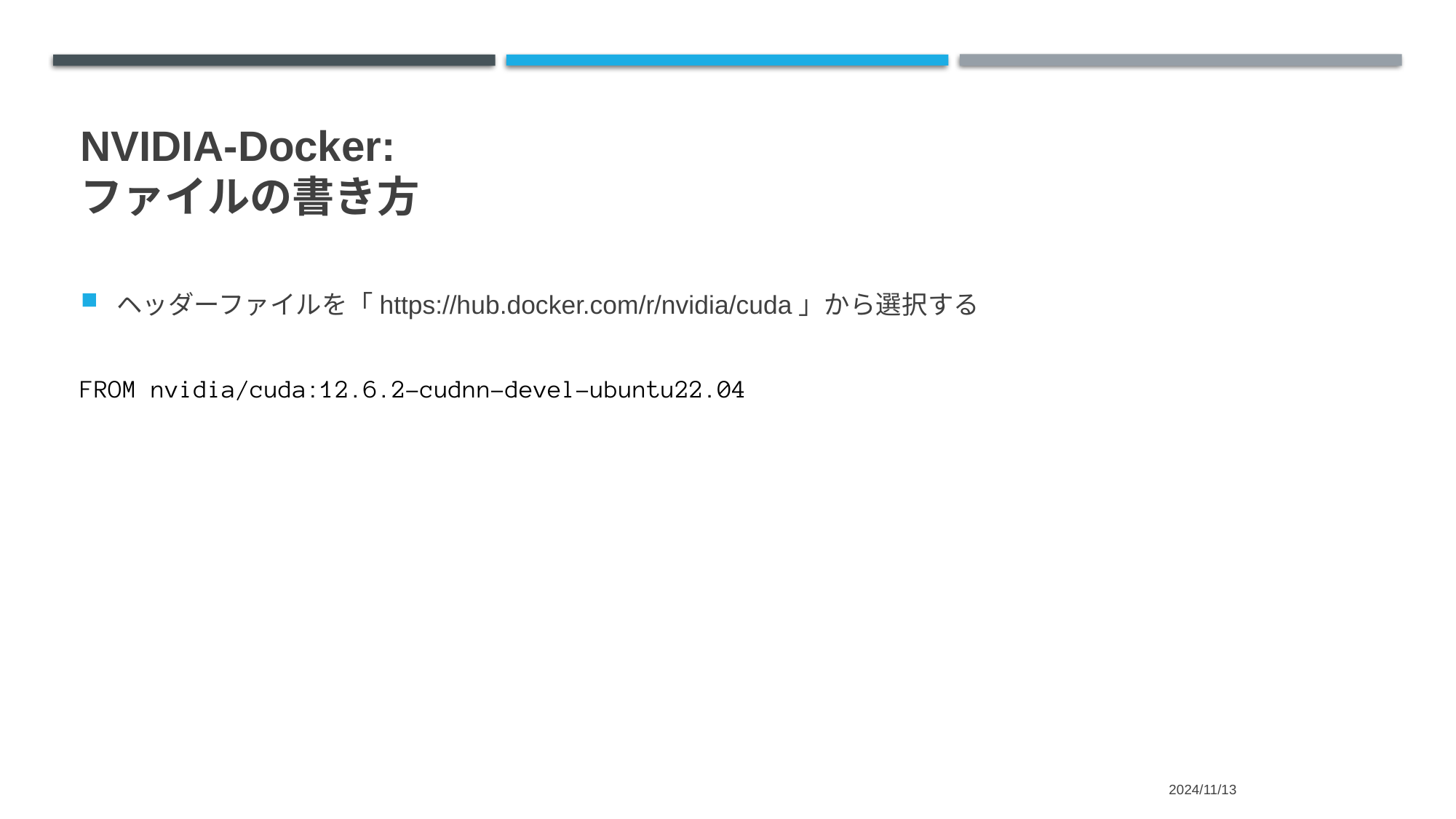

# NVIDIA-Docker: ファイルの書き方
ヘッダーファイルを「https://hub.docker.com/r/nvidia/cuda」から選択する

FROM nvidia/cuda:12.6.2-cudnn-devel-ubuntu22.04

2024/11/13